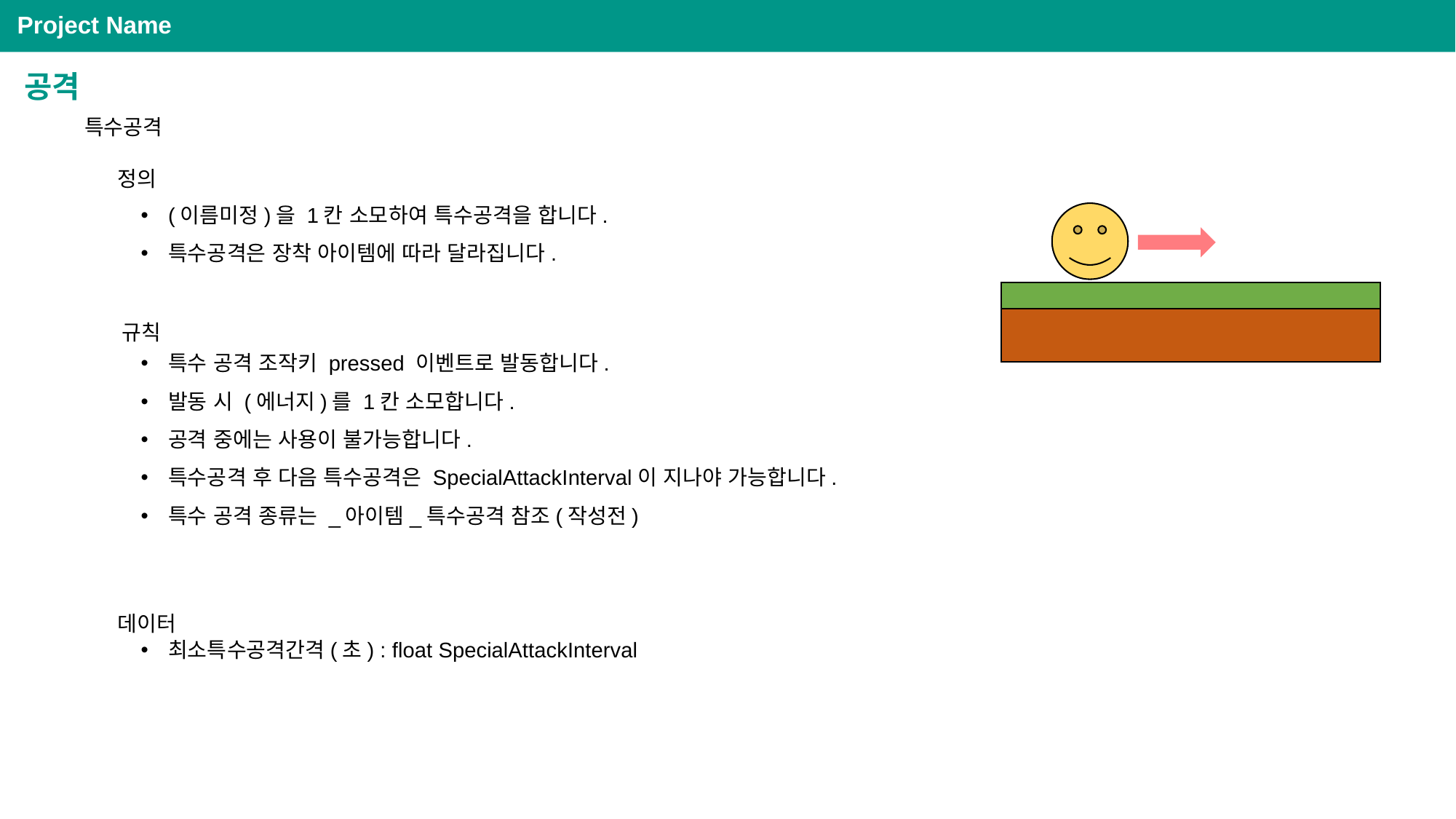

# 공격
특수공격
정의
(이름미정)을 1칸 소모하여 특수공격을 합니다.
특수공격은 장착 아이템에 따라 달라집니다.

규칙
특수 공격 조작키 pressed 이벤트로 발동합니다.
발동 시 (에너지)를 1칸 소모합니다.
공격 중에는 사용이 불가능합니다.
특수공격 후 다음 특수공격은 SpecialAttackInterval이 지나야 가능합니다.
특수 공격 종류는 _아이템_특수공격 참조(작성전)
데이터
최소특수공격간격(초) : float SpecialAttackInterval